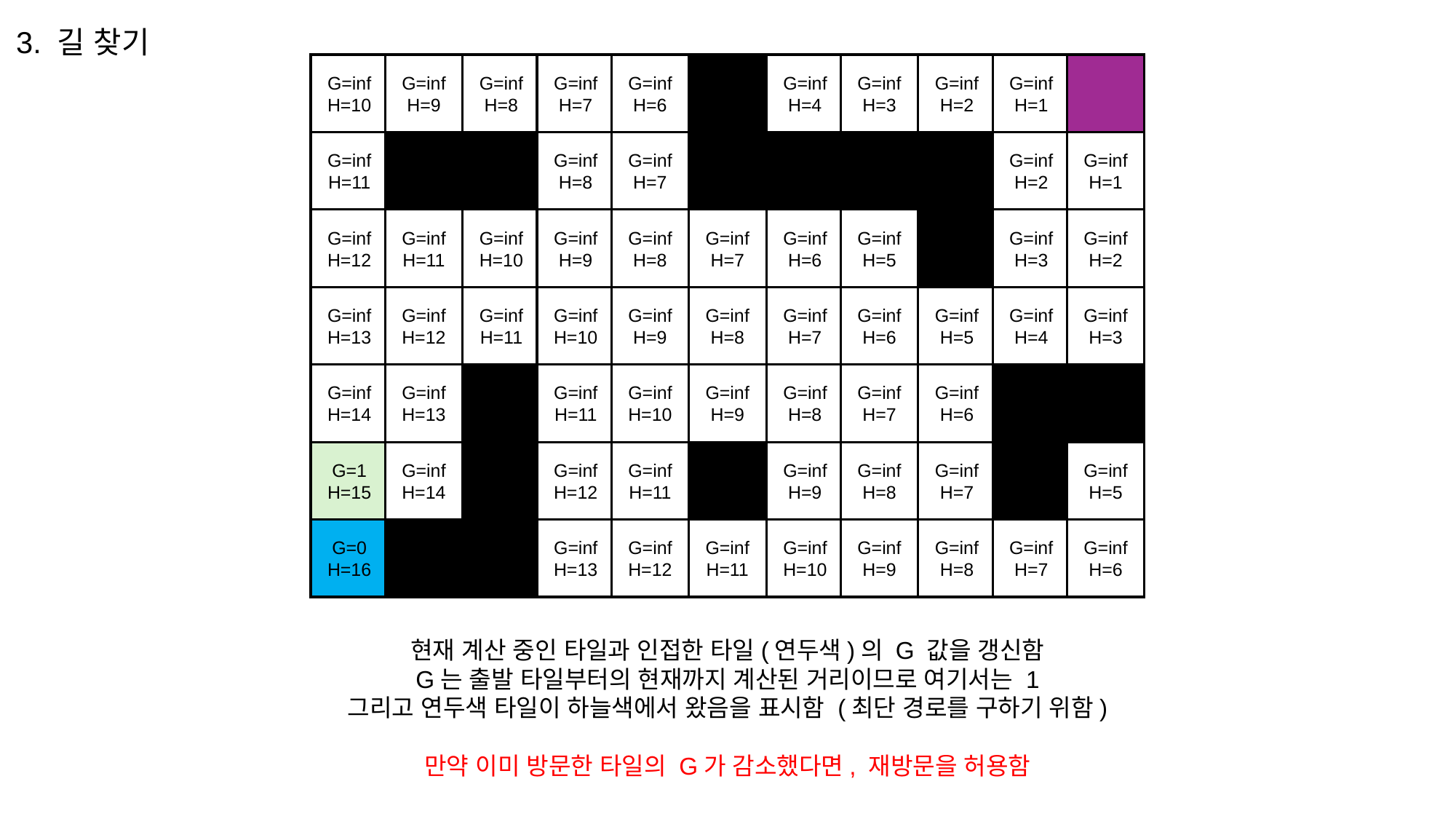

3. 길 찾기
G=inf
H=9
G=inf
H=8
G=inf
H=7
G=inf
H=6
G=inf
H=10
G=inf
H=3
G=inf
H=2
G=inf
H=1

G=inf
H=4
G=inf
H=5

G=inf
H=8
G=inf
H=7
G=inf
H=11

G=inf
H=2
G=inf
H=1

G=inf
H=11
G=inf
H=10
G=inf
H=9
G=inf
H=8
G=inf
H=12
G=inf
H=5

G=inf
H=3
G=inf
H=2
G=inf
H=6
G=inf
H=7
G=inf
H=12
G=inf
H=11
G=inf
H=10
G=inf
H=9
G=inf
H=13
G=inf
H=6
G=inf
H=5
G=inf
H=4
G=inf
H=3
G=inf
H=7
G=inf
H=8
G=inf
H=13

G=inf
H=11
G=inf
H=10
G=inf
H=14
G=inf
H=7
G=inf
H=6

G=inf
H=8
G=inf
H=9
G=inf
H=14

G=inf
H=12
G=inf
H=11
G=1
H=15
G=inf
H=8
G=inf
H=7

G=inf
H=5
G=inf
H=9

G=inf
H=13
G=inf
H=12
G=0
H=16
G=inf
H=9
G=inf
H=8
G=inf
H=7
G=inf
H=6
G=inf
H=10
G=inf
H=11
현재 계산 중인 타일과 인접한 타일(연두색)의 G 값을 갱신함
G는 출발 타일부터의 현재까지 계산된 거리이므로 여기서는 1
그리고 연두색 타일이 하늘색에서 왔음을 표시함 (최단 경로를 구하기 위함)

만약 이미 방문한 타일의 G가 감소했다면, 재방문을 허용함